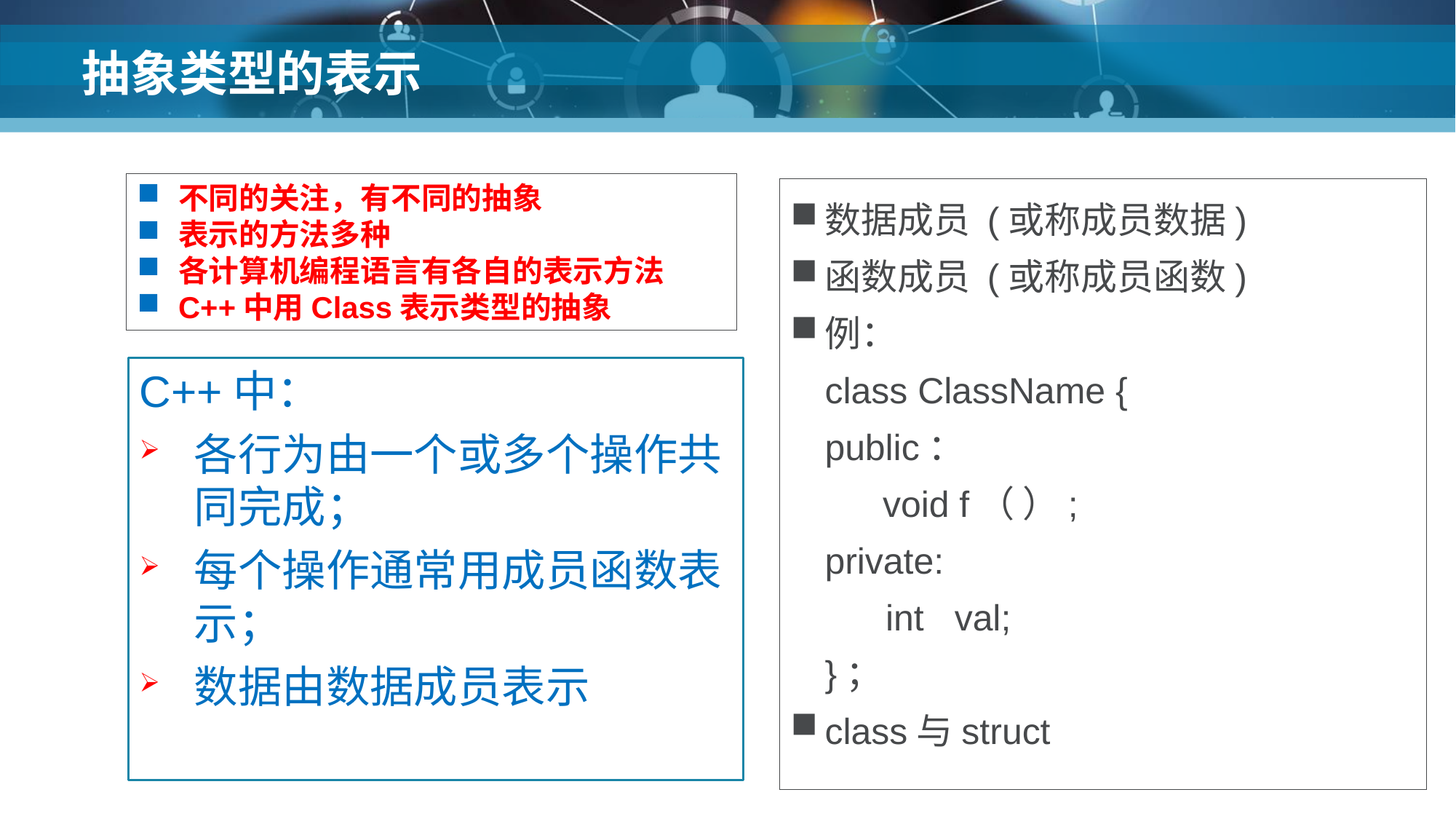

# 抽象类型的表示
不同的关注，有不同的抽象
表示的方法多种
各计算机编程语言有各自的表示方法
C++中用Class表示类型的抽象
数据成员 (或称成员数据)
函数成员 (或称成员函数)
例：
class ClassName {
public：
      void f（ ）;
private:
      int   val;
}；
class与struct

C++中：
各行为由一个或多个操作共同完成；
每个操作通常用成员函数表示；
数据由数据成员表示